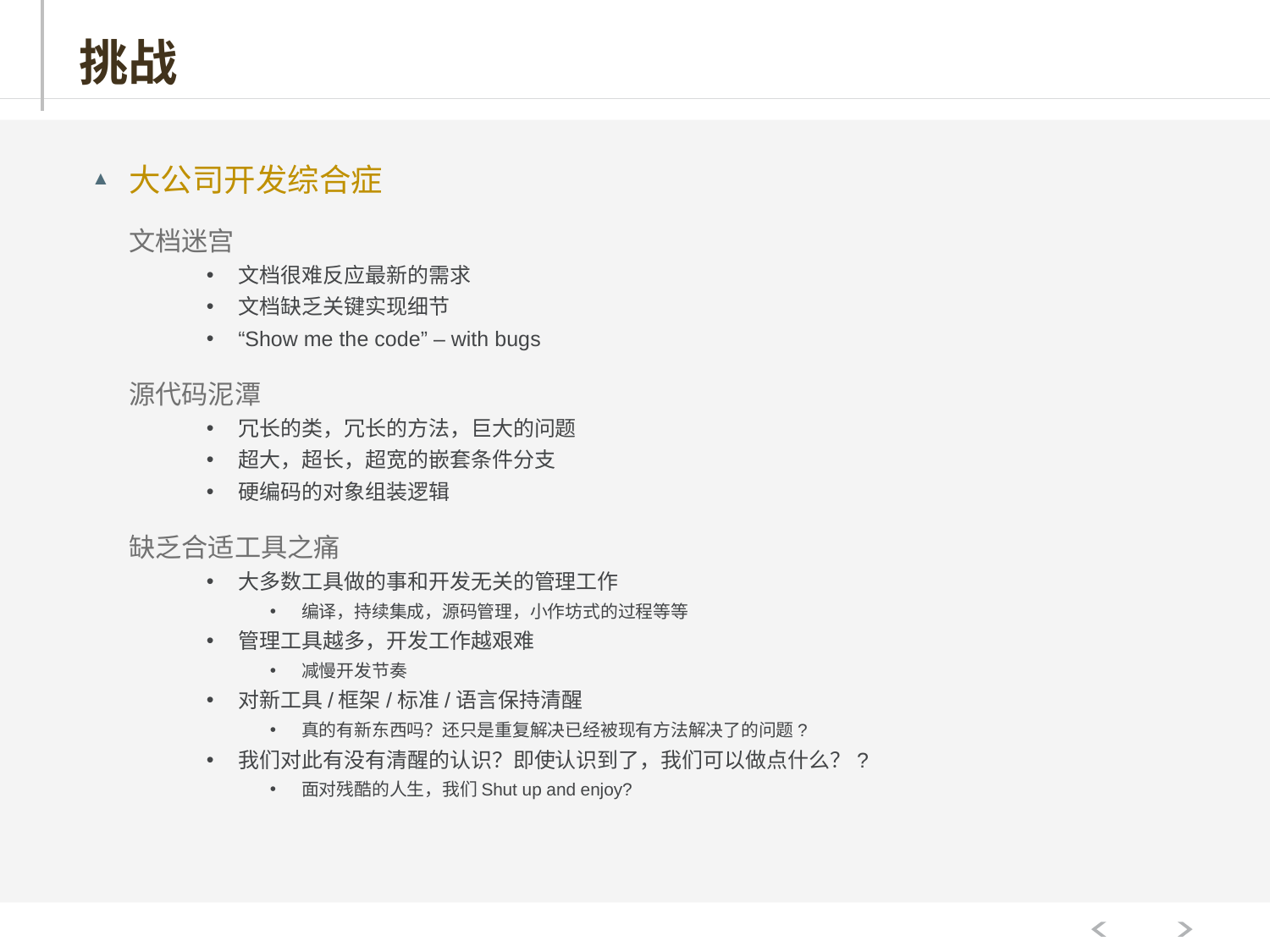

# 挑战
大公司开发综合症
文档迷宫
文档很难反应最新的需求
文档缺乏关键实现细节
“Show me the code” – with bugs
源代码泥潭
冗长的类，冗长的方法，巨大的问题
超大，超长，超宽的嵌套条件分支
硬编码的对象组装逻辑
缺乏合适工具之痛
大多数工具做的事和开发无关的管理工作
编译，持续集成，源码管理，小作坊式的过程等等
管理工具越多，开发工作越艰难
减慢开发节奏
对新工具/框架/标准/语言保持清醒
真的有新东西吗？还只是重复解决已经被现有方法解决了的问题?
我们对此有没有清醒的认识？即使认识到了，我们可以做点什么？?
面对残酷的人生，我们Shut up and enjoy?